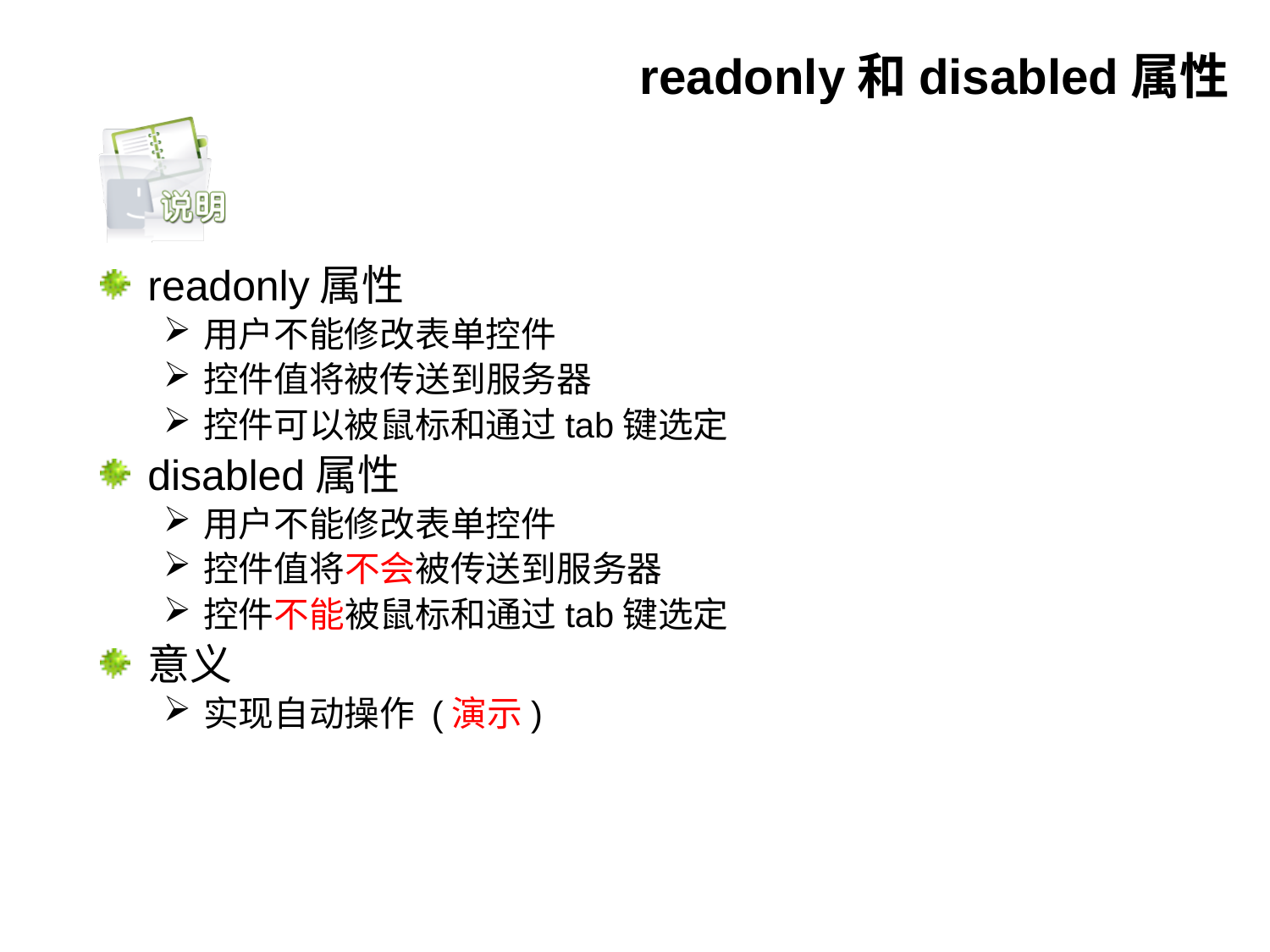

# readonly和disabled属性
readonly属性
用户不能修改表单控件
控件值将被传送到服务器
控件可以被鼠标和通过tab键选定
disabled属性
用户不能修改表单控件
控件值将不会被传送到服务器
控件不能被鼠标和通过tab键选定
意义
实现自动操作 (演示)